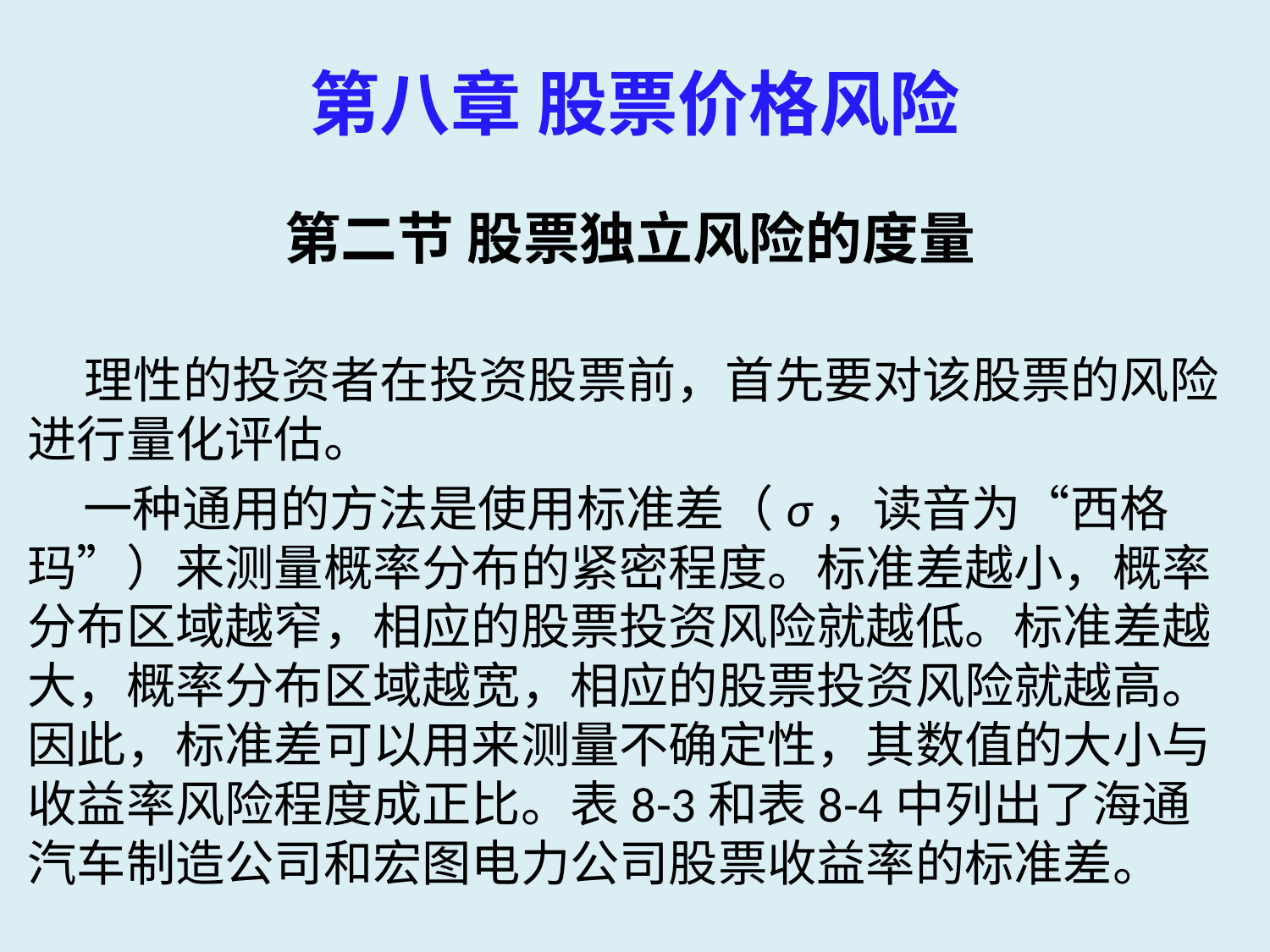

# 第八章 股票价格风险
第二节 股票独立风险的度量

    理性的投资者在投资股票前，首先要对该股票的风险进行量化评估。
    一种通用的方法是使用标准差（σ，读音为“西格玛”）来测量概率分布的紧密程度。标准差越小，概率分布区域越窄，相应的股票投资风险就越低。标准差越大，概率分布区域越宽，相应的股票投资风险就越高。因此，标准差可以用来测量不确定性，其数值的大小与收益率风险程度成正比。表8-3和表8-4中列出了海通汽车制造公司和宏图电力公司股票收益率的标准差。